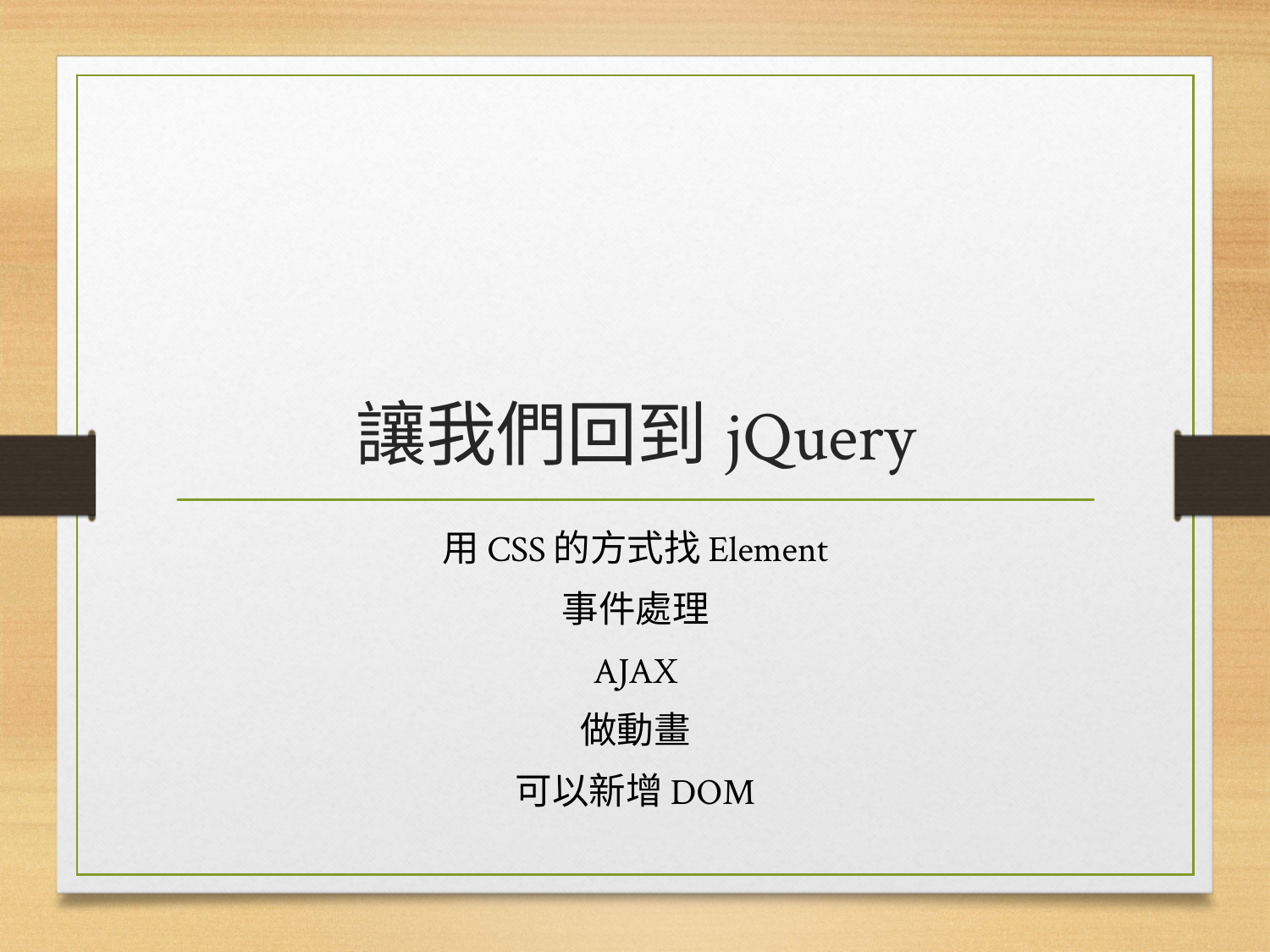

# 讓我們回到jQuery
用CSS的方式找Element
事件處理
AJAX
做動畫
可以新增DOM